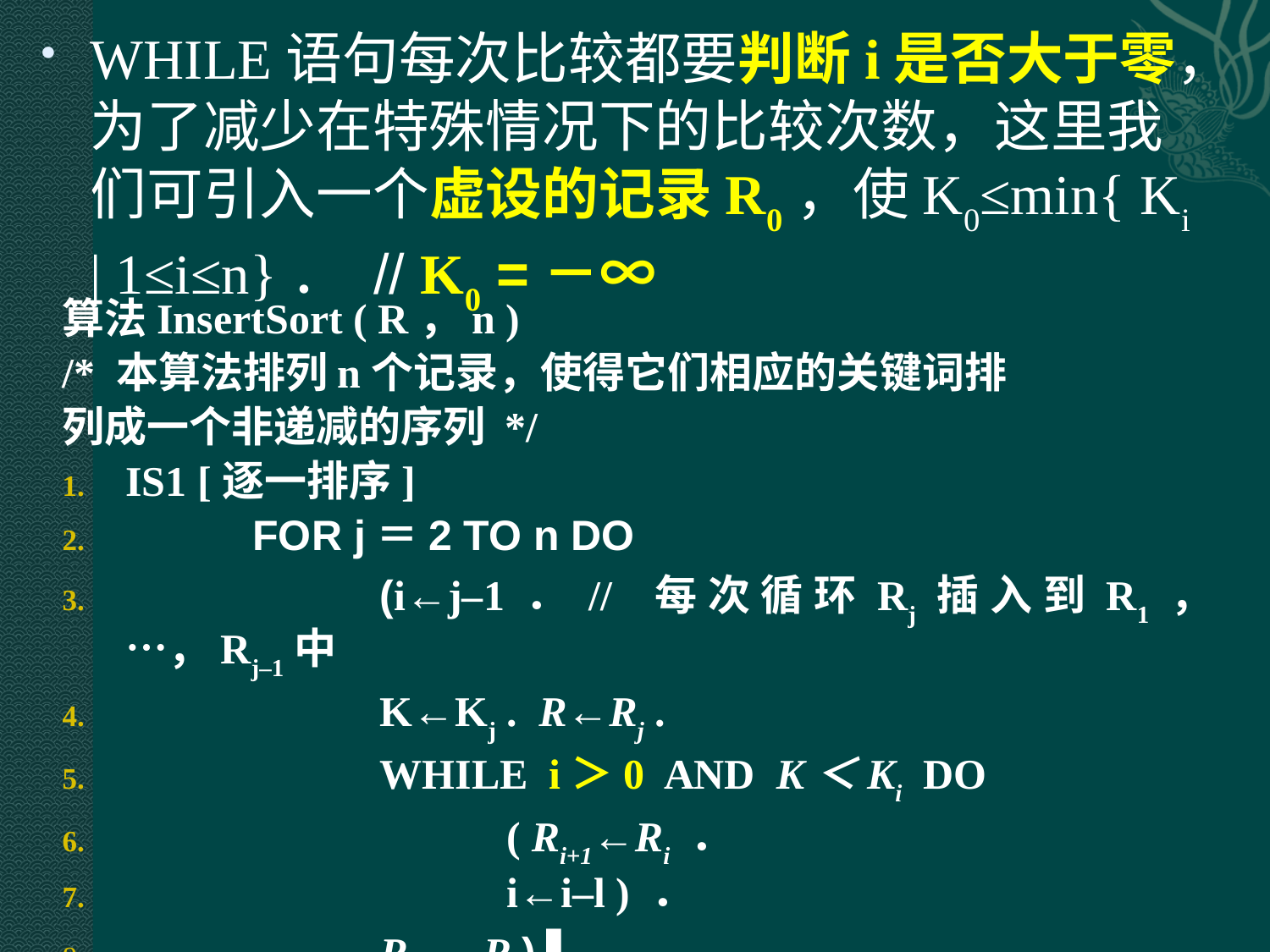

WHILE语句每次比较都要判断i是否大于零，为了减少在特殊情况下的比较次数，这里我们可引入一个虚设的记录R0，使K0≤min{ Ki | 1≤i≤n}． // K0 =－∞
算法InsertSort ( R，n )
/* 本算法排列n个记录，使得它们相应的关键词排
列成一个非递减的序列 */
IS1 [逐一排序]
	FOR j＝2 TO n DO
		(i←j–1．// 每次循环Rj插入到R1，…，Rj–1中
		K←Kj .  R←Rj .
		WHILE  i＞0  AND  K＜Ki  DO
			( Ri+1←Ri ．
			i←i–l ) ．
		Ri+1←R ) ▌